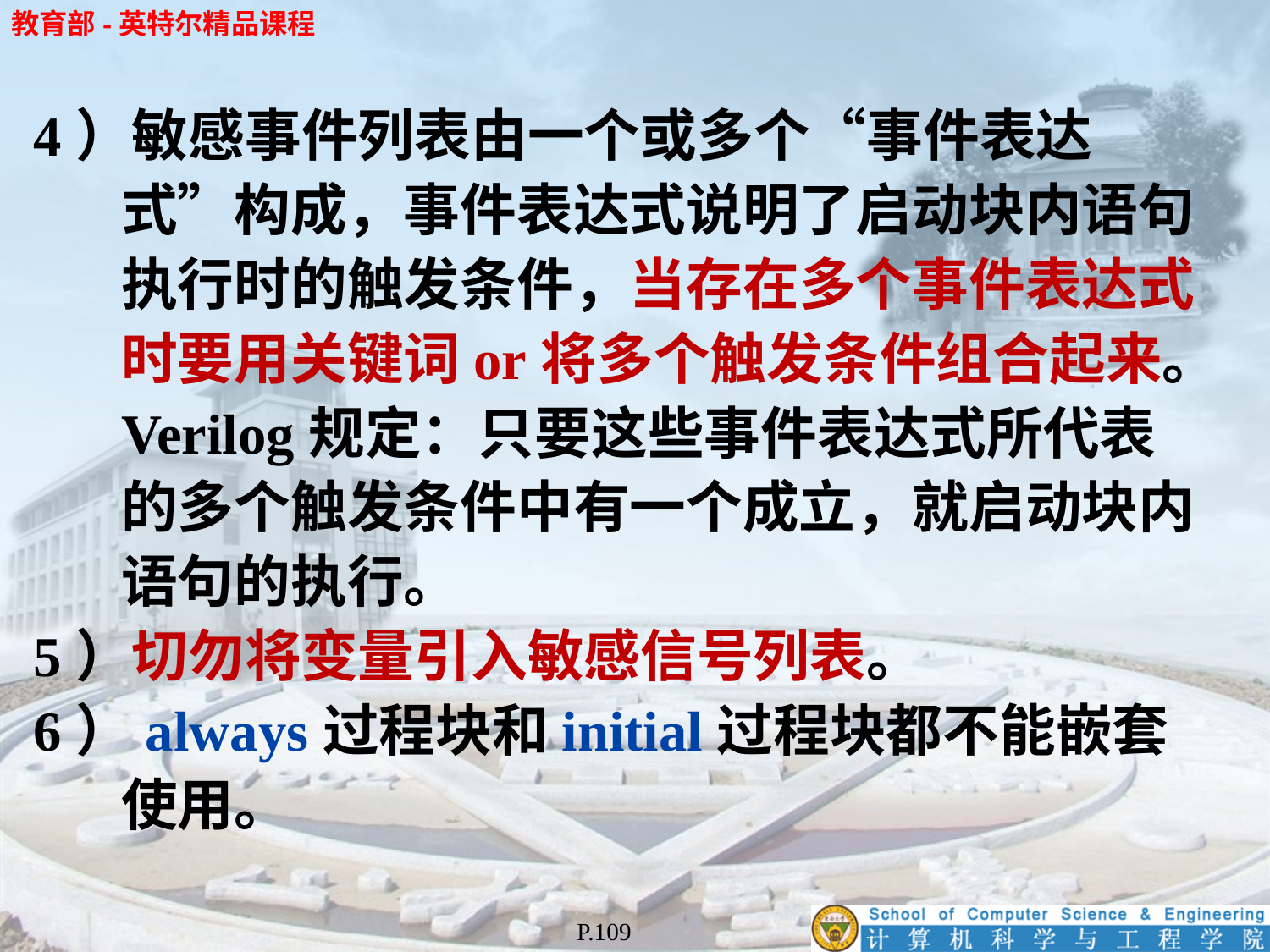

4）敏感事件列表由一个或多个“事件表达式”构成，事件表达式说明了启动块内语句执行时的触发条件，当存在多个事件表达式时要用关键词or将多个触发条件组合起来。Verilog规定：只要这些事件表达式所代表的多个触发条件中有一个成立，就启动块内语句的执行。
5）切勿将变量引入敏感信号列表。
6）always过程块和initial过程块都不能嵌套使用。
P.109